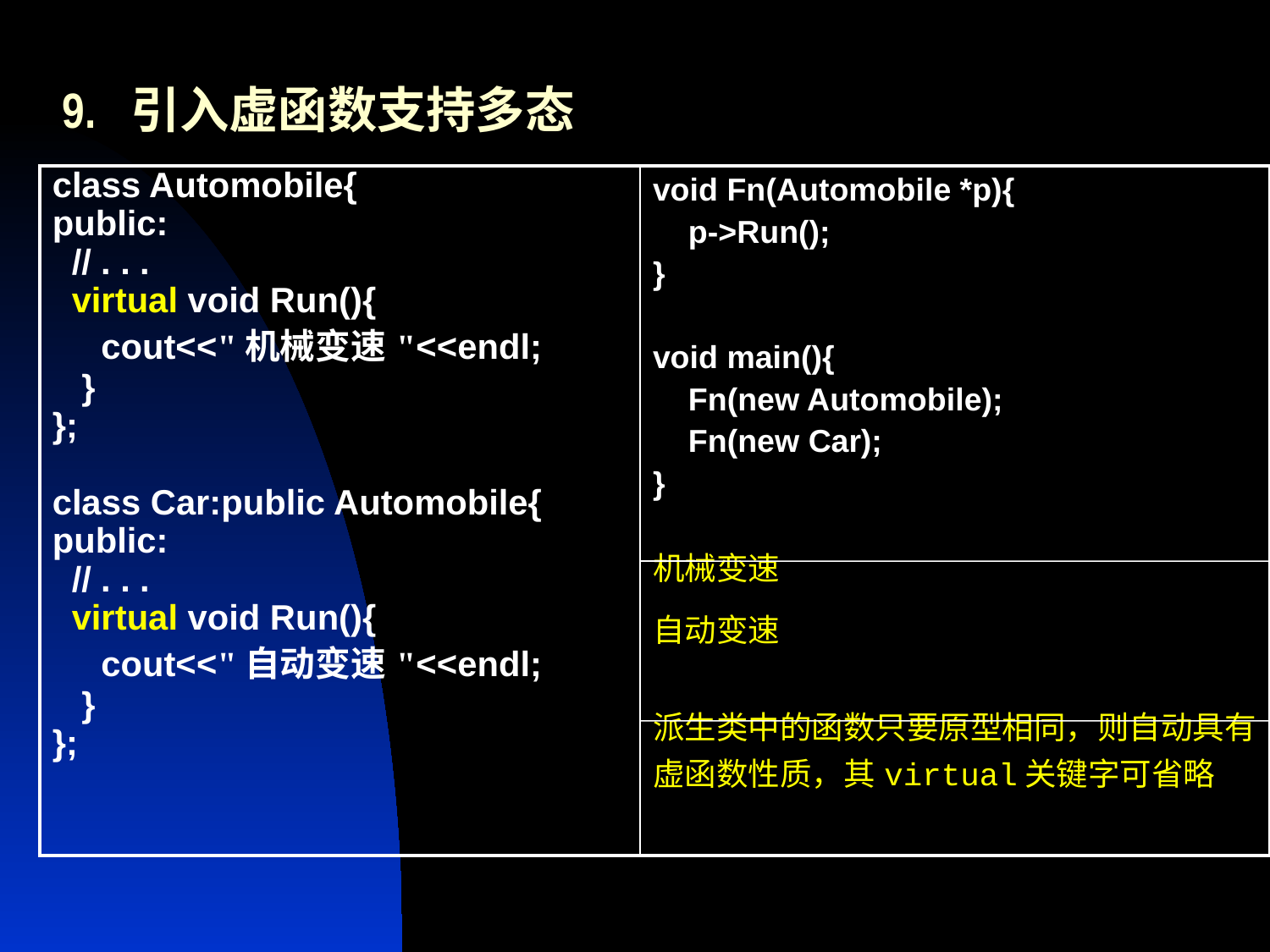

# 9.  引入虚函数支持多态
| class Automobile{ public: // . . . virtual void Run(){ cout<<"机械变速"<<endl; } }; class Car:public Automobile{ public: // . . . virtual void Run(){ cout<<"自动变速"<<endl; } }; | void Fn(Automobile \*p){ p->Run(); } void main(){ Fn(new Automobile); Fn(new Car); } 机械变速 自动变速 派生类中的函数只要原型相同，则自动具有虚函数性质，其virtual关键字可省略 |
| --- | --- |